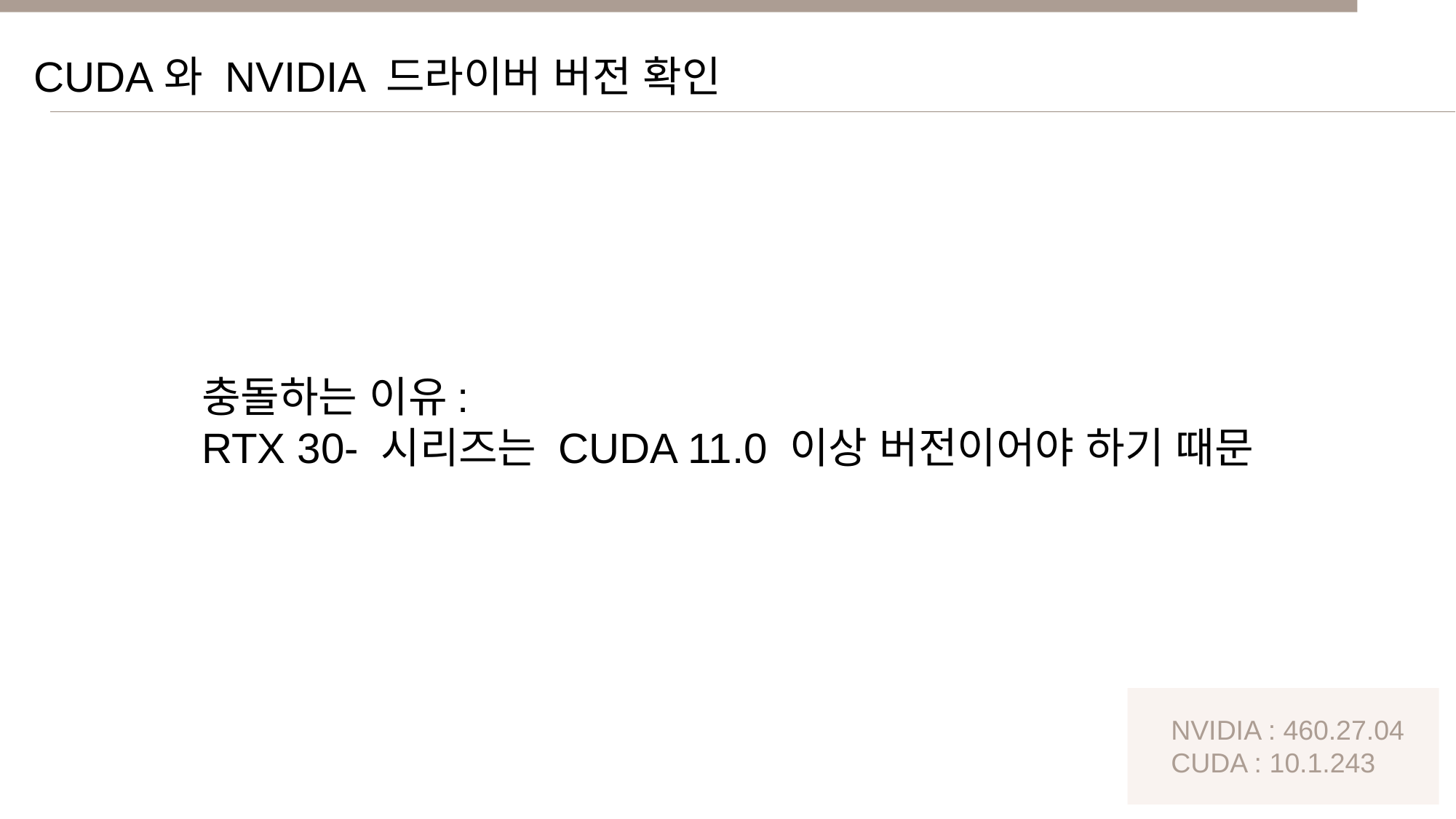

CUDA와 NVIDIA 드라이버 버전 확인
충돌하는 이유:
RTX 30- 시리즈는 CUDA 11.0 이상 버전이어야 하기 때문

NVIDIA : 460.27.04
CUDA : 10.1.243